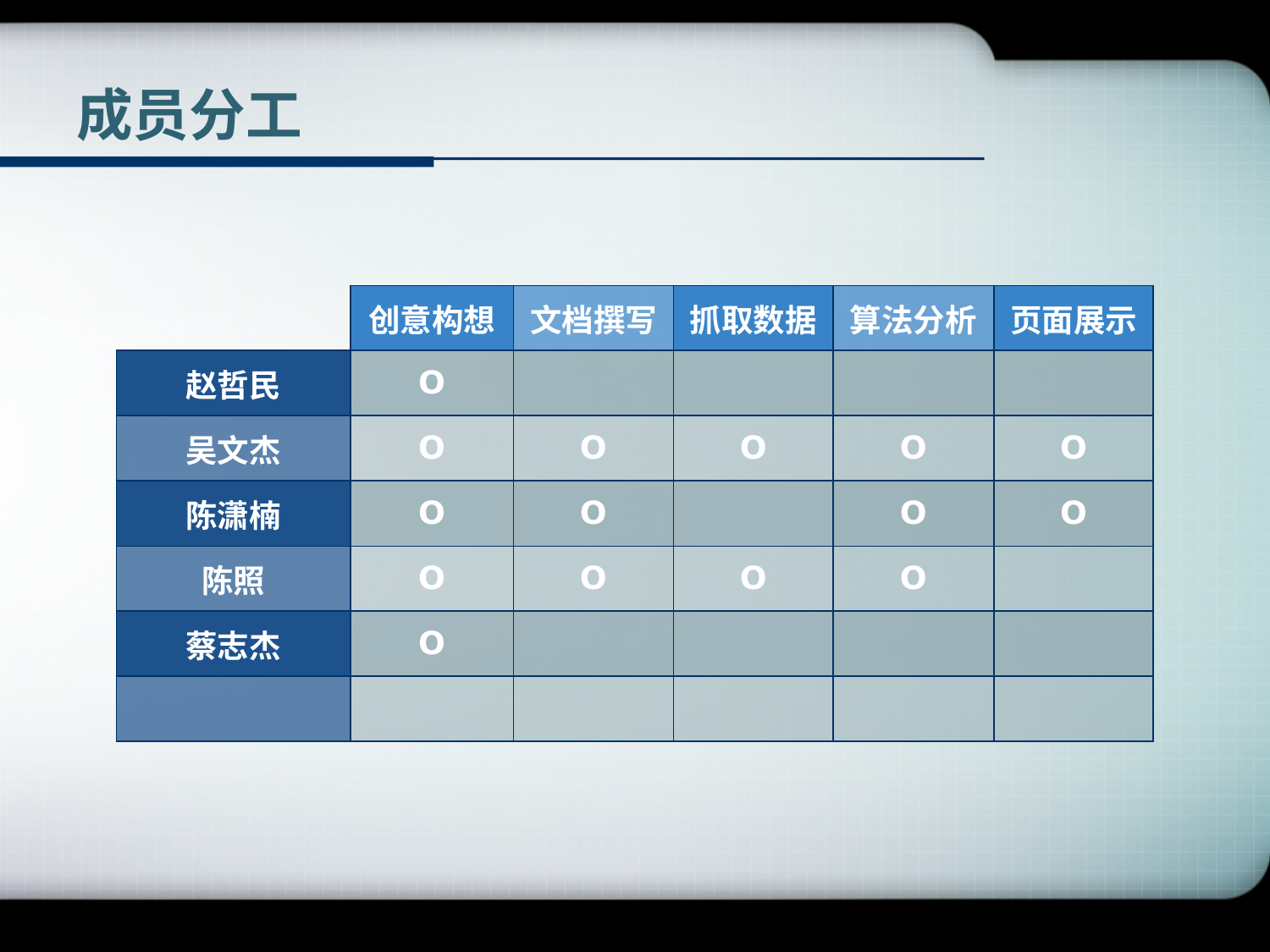

# 成员分工
|  | 创意构想 | 文档撰写 | 抓取数据 | 算法分析 | 页面展示 |
| --- | --- | --- | --- | --- | --- |
| 赵哲民 | O |  |  |  |  |
| 吴文杰 | O | O | O | O | O |
| 陈潇楠 | O | O |  | O | O |
| 陈照 | O | O | O | O |  |
| 蔡志杰 | O |  |  |  |  |
|  |  |  |  |  |  |